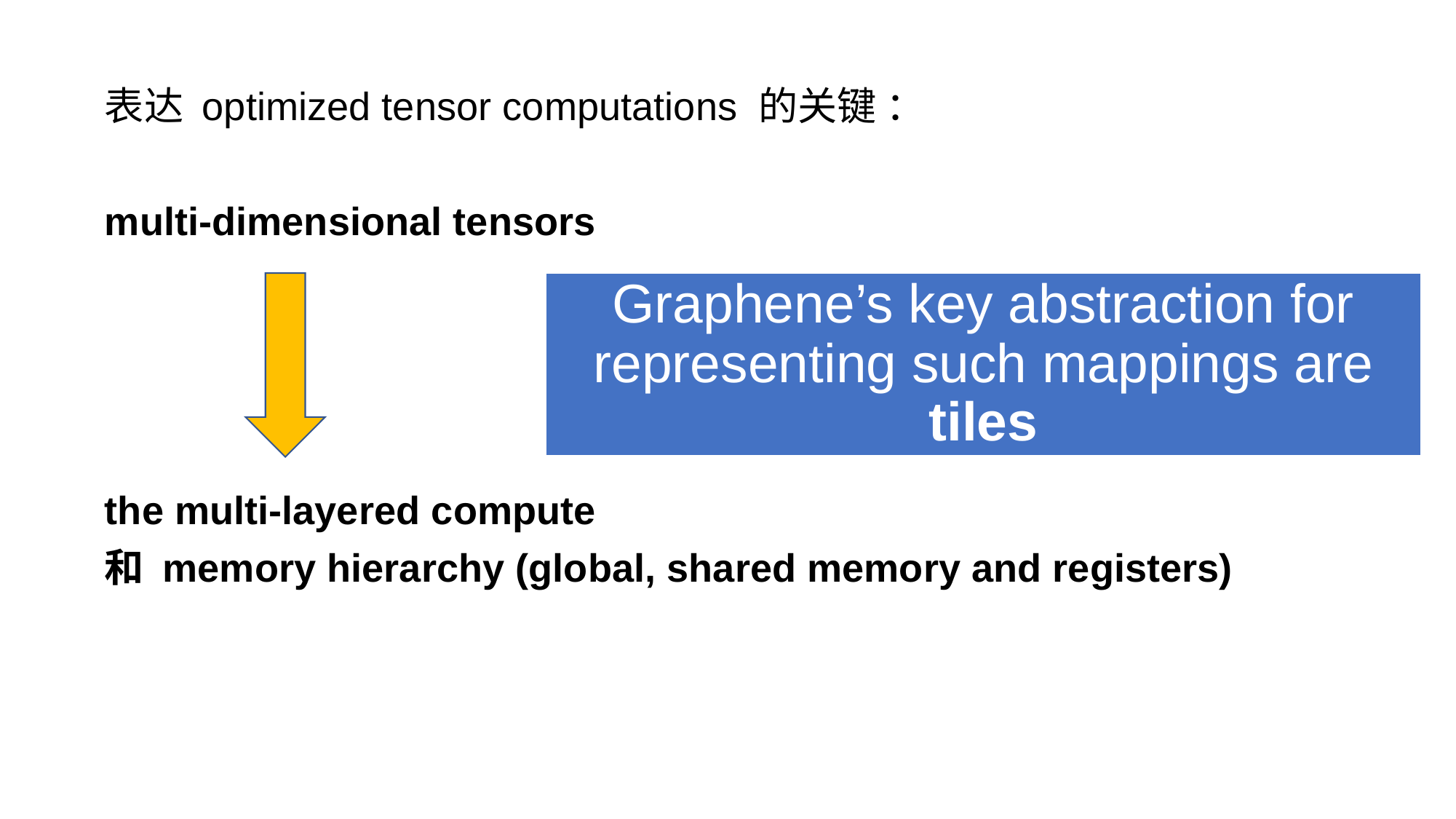

表达 optimized tensor computations 的关键 ：

multi-dimensional tensors

the multi-layered compute
和 memory hierarchy (global, shared memory and registers)

Graphene’s key abstraction for representing such mappings are tiles